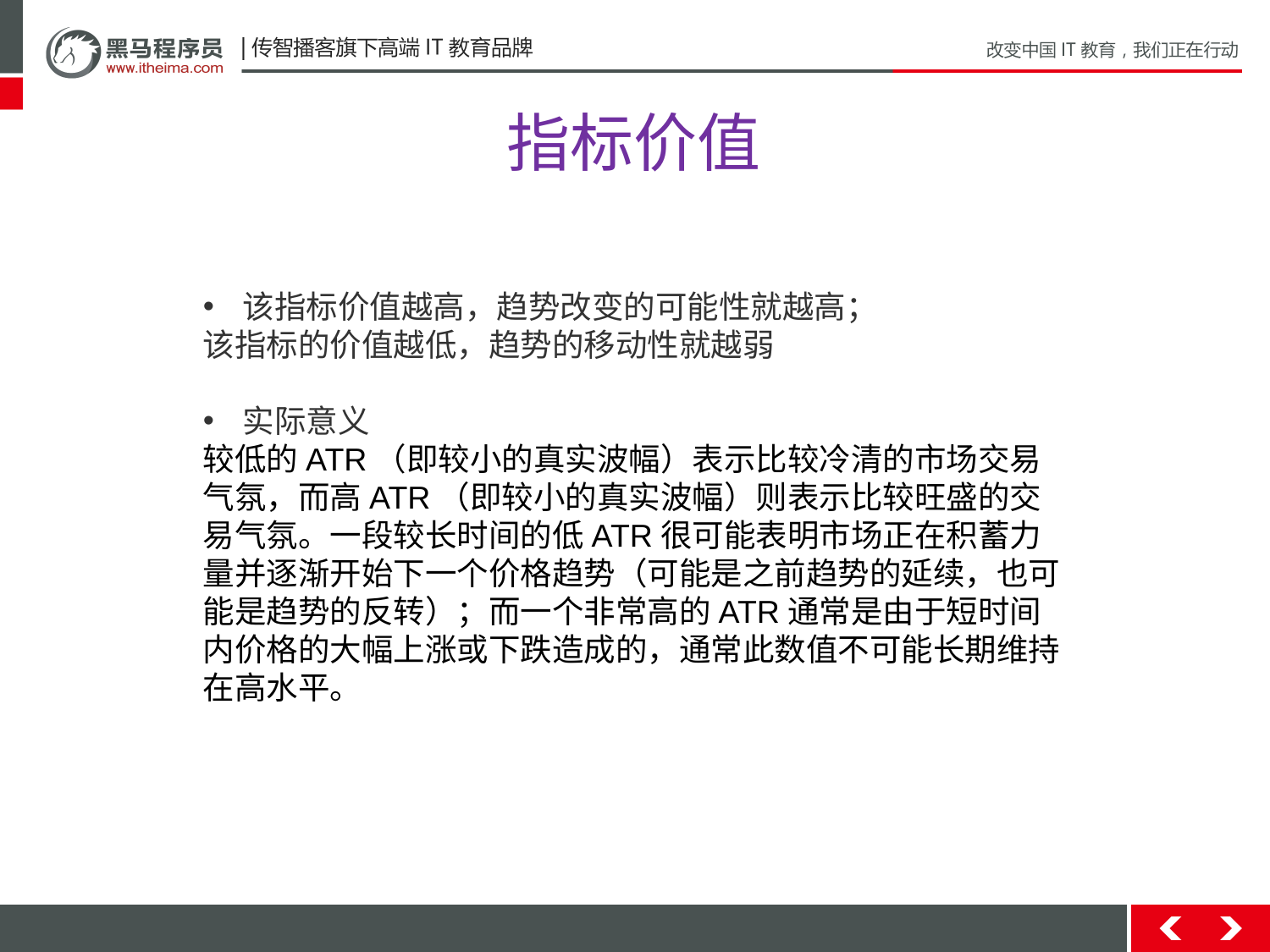

# 指标价值
该指标价值越高，趋势改变的可能性就越高；
该指标的价值越低，趋势的移动性就越弱

实际意义
较低的ATR（即较小的真实波幅）表示比较冷清的市场交易气氛，而高ATR（即较小的真实波幅）则表示比较旺盛的交易气氛。一段较长时间的低ATR很可能表明市场正在积蓄力量并逐渐开始下一个价格趋势（可能是之前趋势的延续，也可能是趋势的反转）；而一个非常高的ATR通常是由于短时间内价格的大幅上涨或下跌造成的，通常此数值不可能长期维持在高水平。